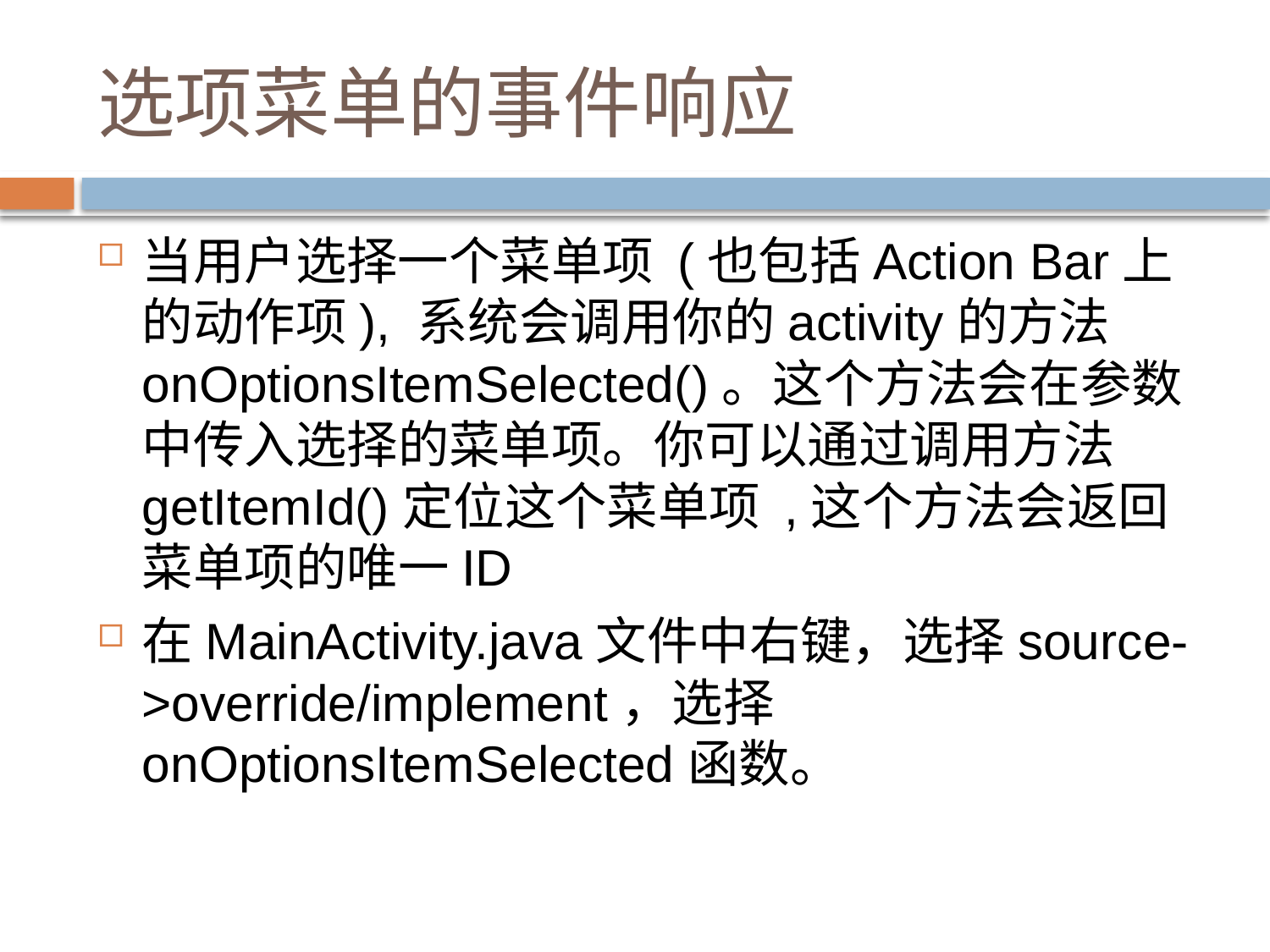

# 选项菜单的事件响应
当用户选择一个菜单项 (也包括Action Bar上的动作项), 系统会调用你的activity的方法 onOptionsItemSelected()。这个方法会在参数中传入选择的菜单项。你可以通过调用方法getItemId()定位这个菜单项 ,这个方法会返回菜单项的唯一ID
在MainActivity.java文件中右键，选择source->override/implement，选择onOptionsItemSelected函数。